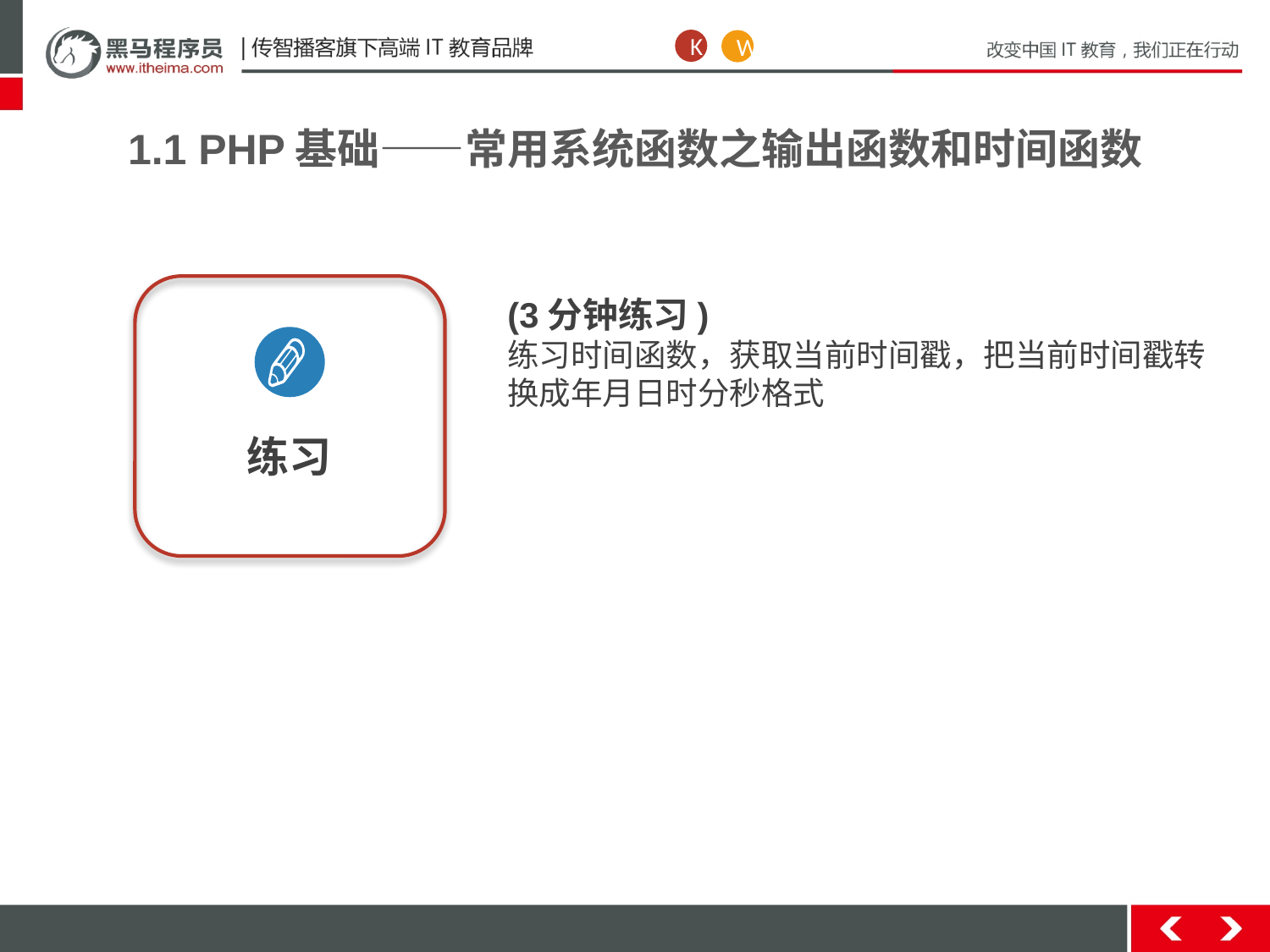

K
W
1.1 PHP基础——常用系统函数之输出函数和时间函数

练习
(3分钟练习)
练习时间函数，获取当前时间戳，把当前时间戳转换成年月日时分秒格式